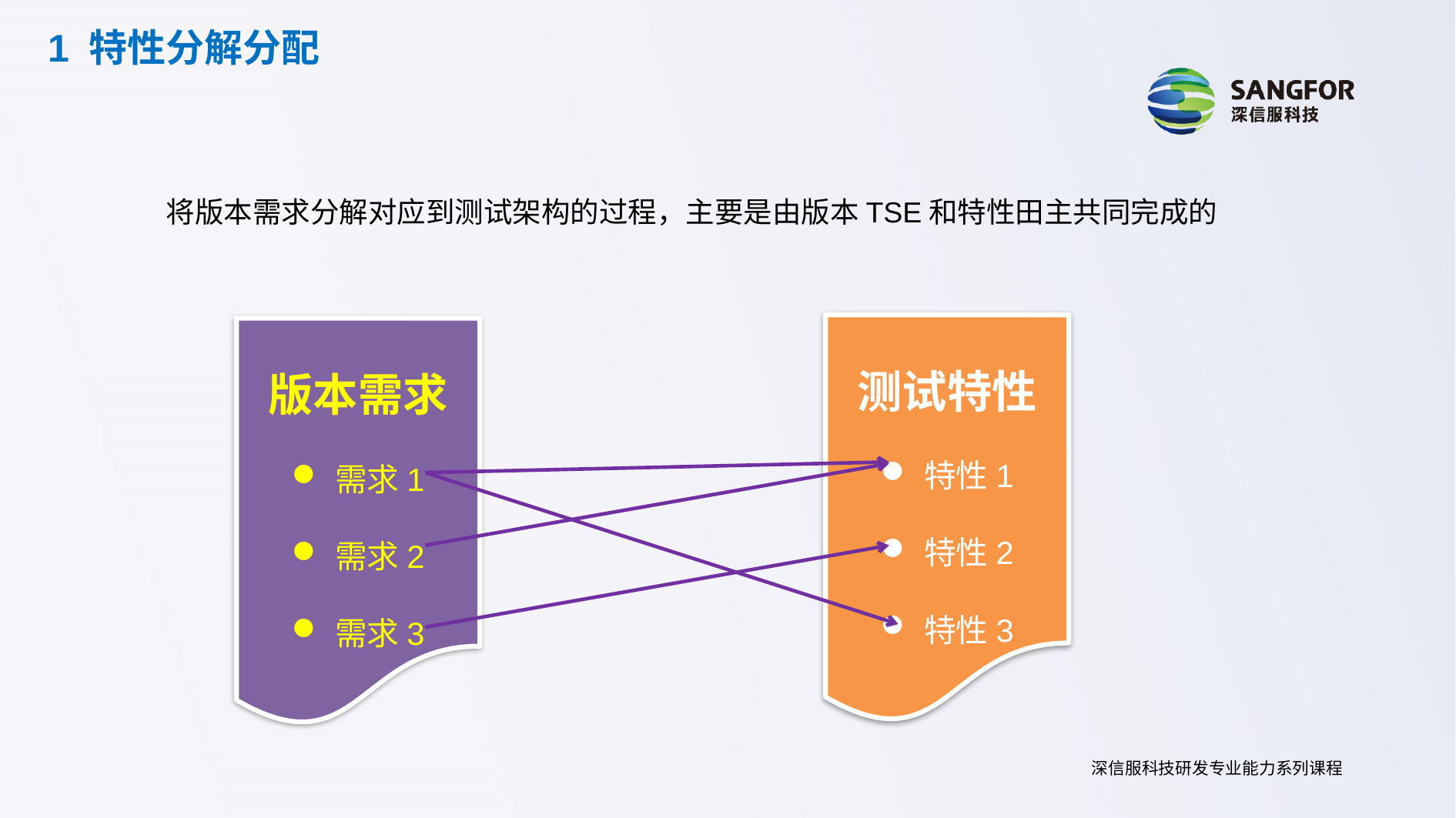

1 特性分解分配
将版本需求分解对应到测试架构的过程，主要是由版本TSE和特性田主共同完成的
测试特性
特性1
特性2
特性3
版本需求
需求1
需求2
需求3